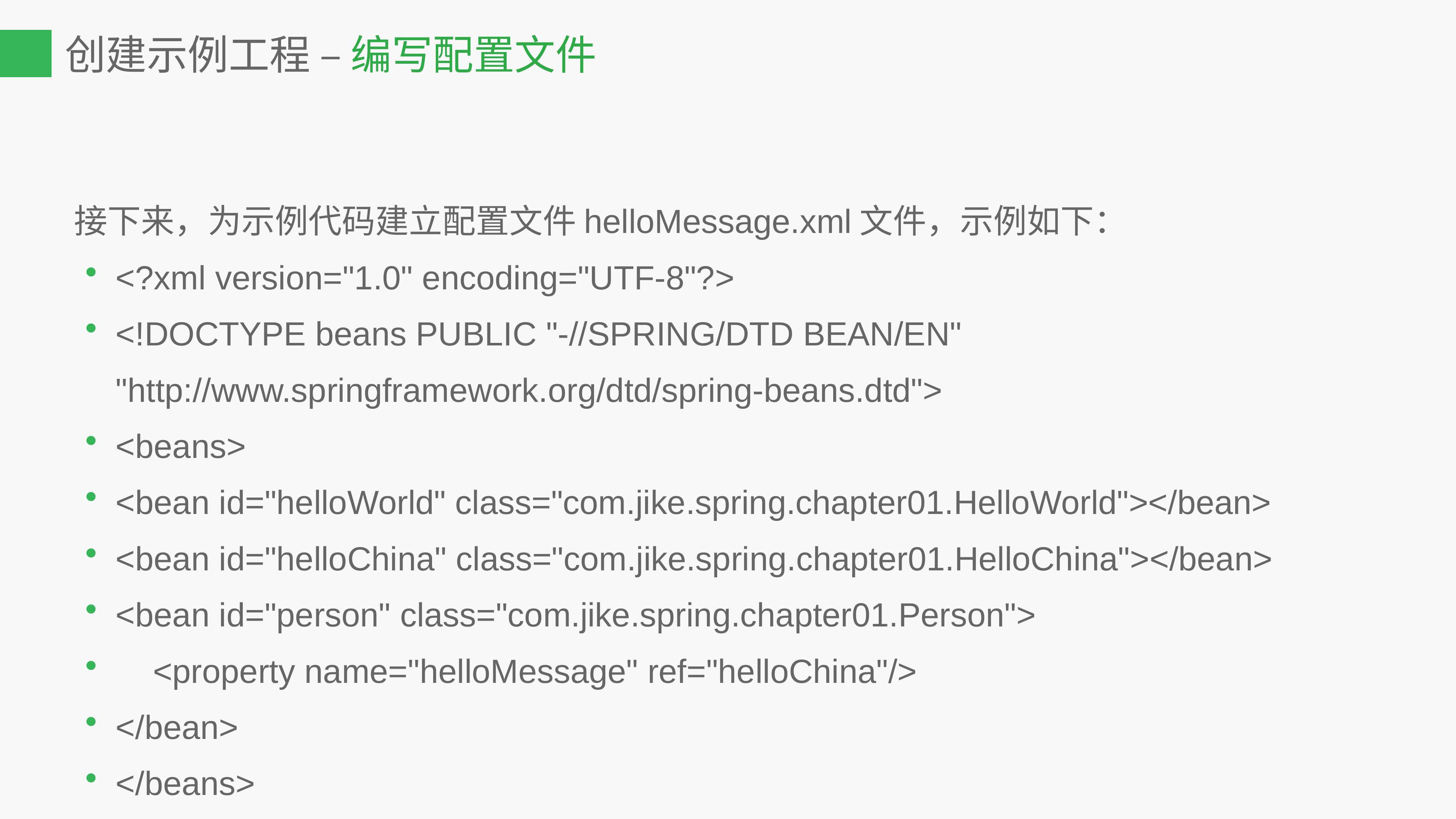

创建示例工程 – 编写配置文件

接下来，为示例代码建立配置文件helloMessage.xml文件，示例如下：
<?xml version="1.0" encoding="UTF-8"?>
<!DOCTYPE beans PUBLIC "-//SPRING/DTD BEAN/EN" "http://www.springframework.org/dtd/spring-beans.dtd">
<beans>
	<bean id="helloWorld" class="com.jike.spring.chapter01.HelloWorld"></bean>
	<bean id="helloChina" class="com.jike.spring.chapter01.HelloChina"></bean>
	<bean id="person" class="com.jike.spring.chapter01.Person">
	    <property name="helloMessage" ref="helloChina"/>
	</bean>
</beans>